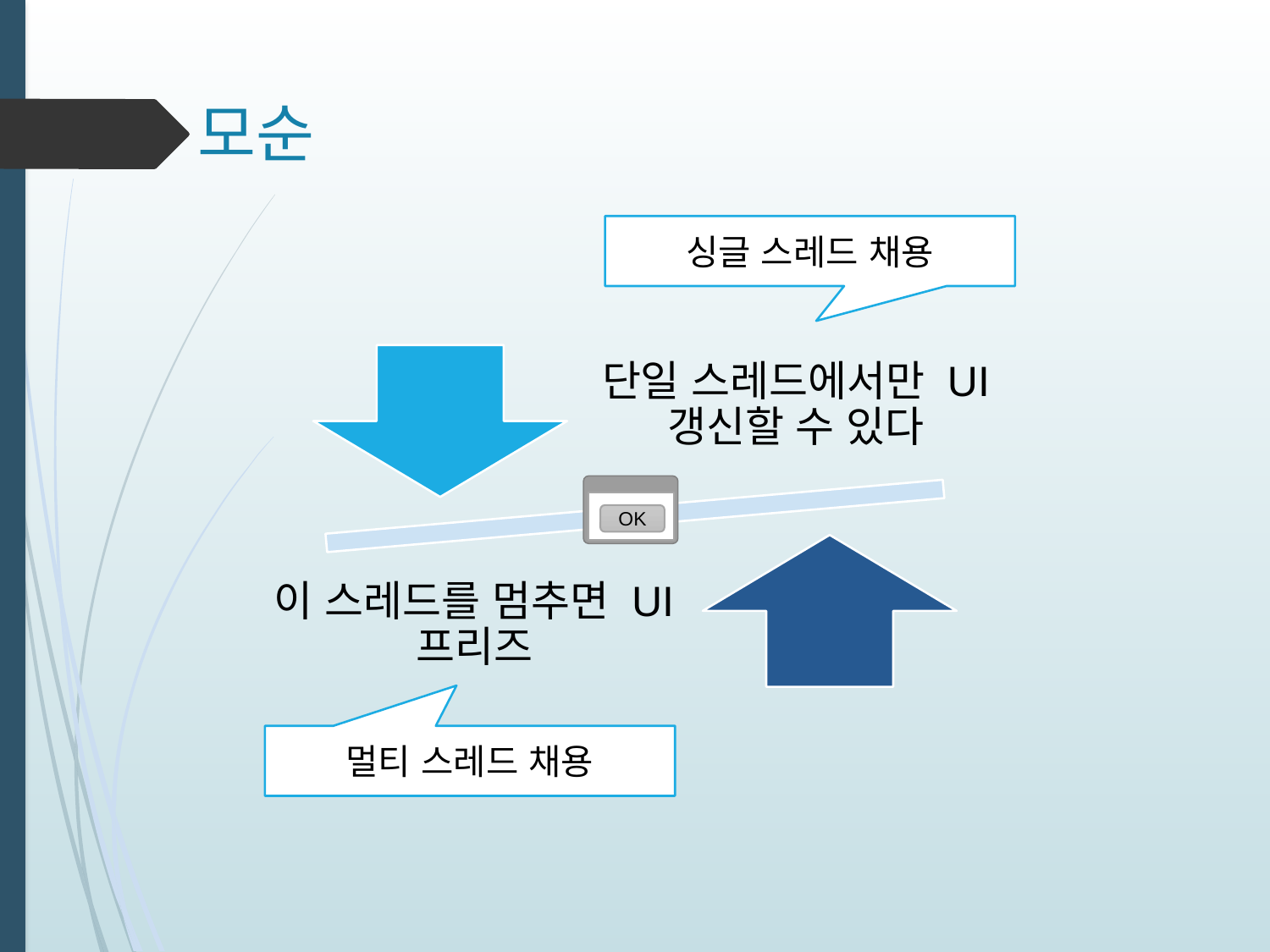

# 모순
싱글 스레드 채용
단일 스레드에서만 UI 갱신할 수 있다
이 스레드를 멈추면 UI 프리즈

OK
멀티 스레드 채용